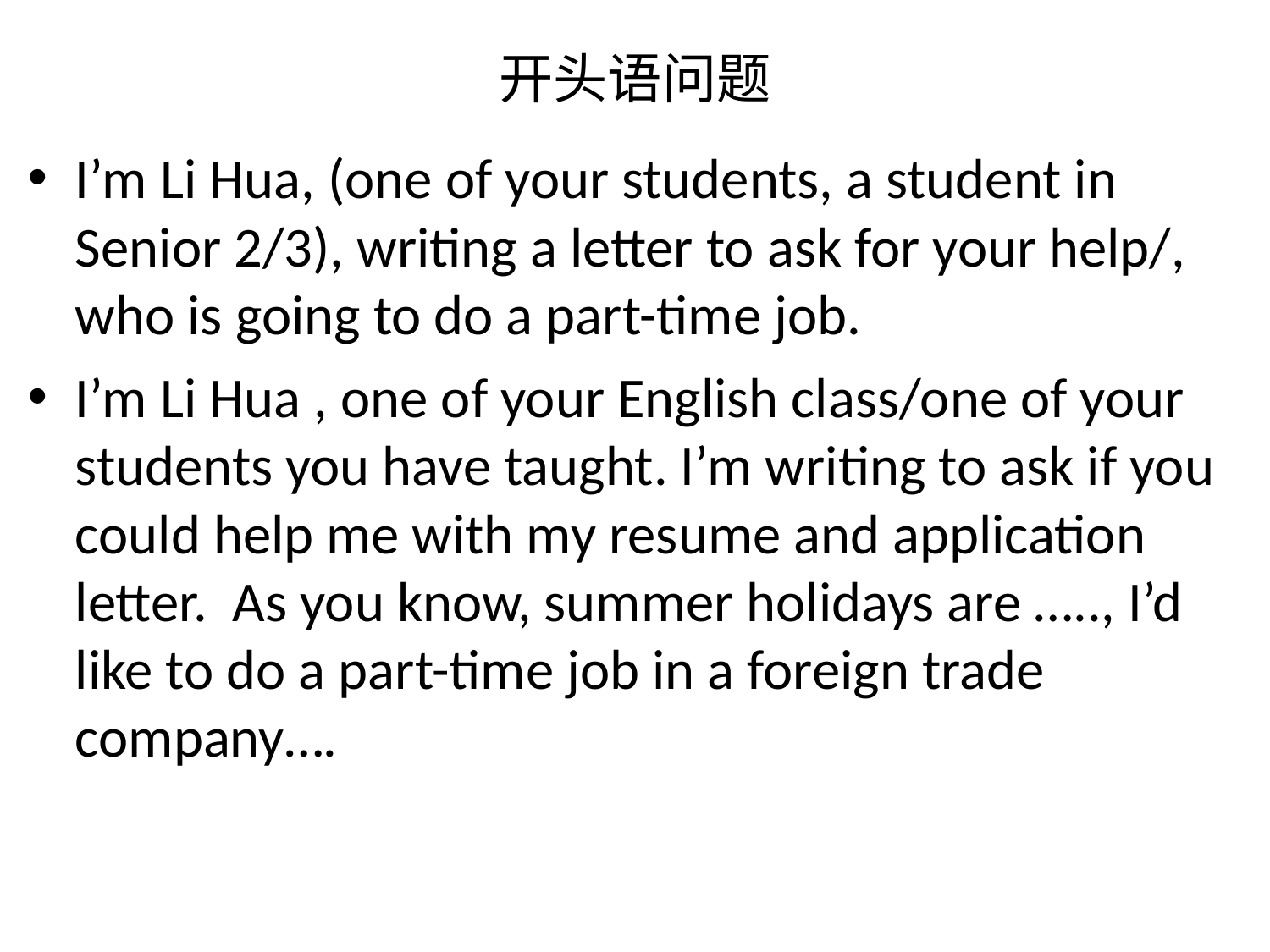

# 开头语问题
I’m Li Hua, (one of your students, a student in Senior 2/3), writing a letter to ask for your help/, who is going to do a part-time job.

I’m Li Hua , one of your English class/one of your students you have taught. I’m writing to ask if you could help me with my resume and application letter.  As you know, summer holidays are ….., I’d like to do a part-time job in a foreign trade company….